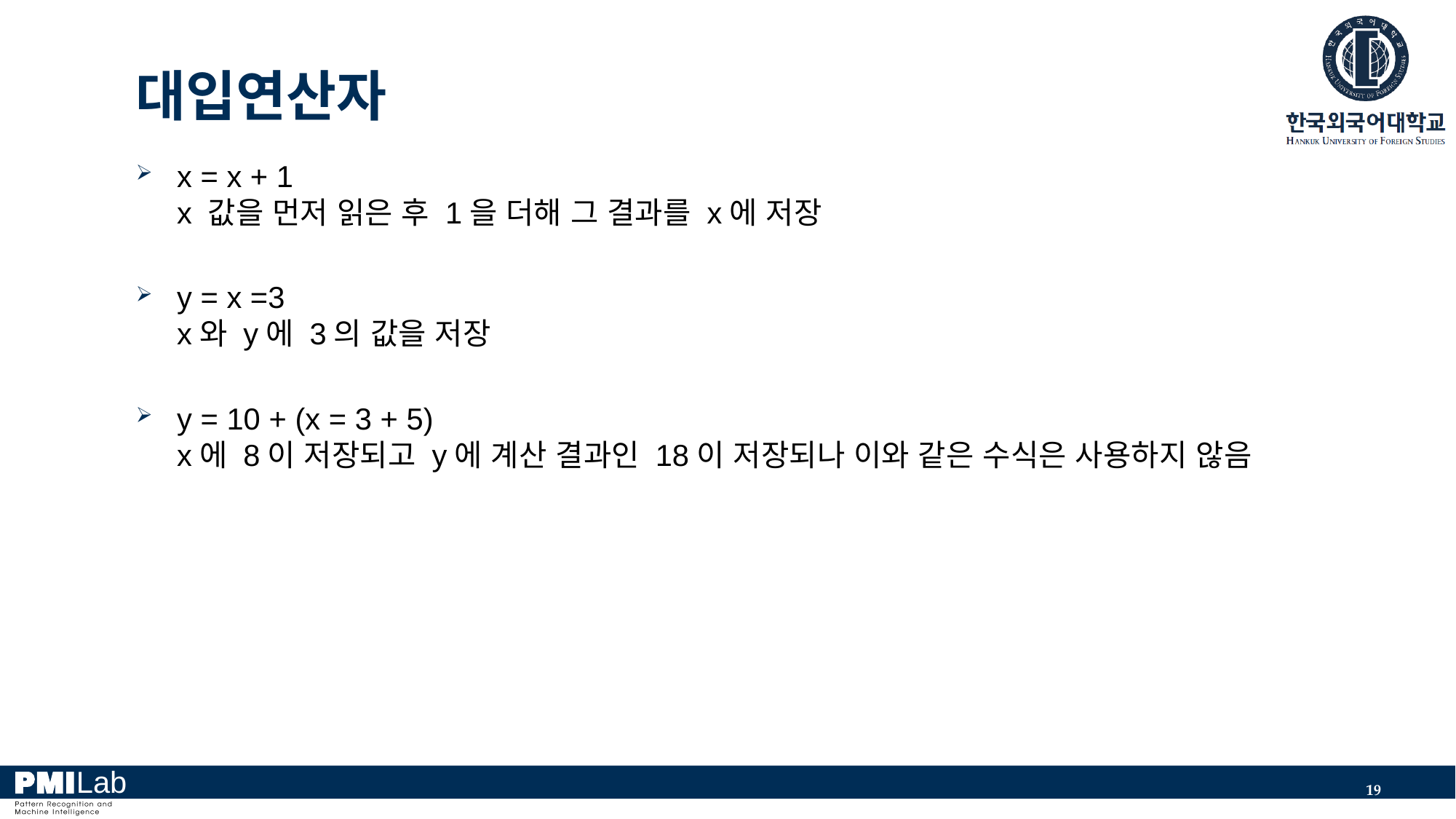

# 대입연산자
x = x + 1
x 값을 먼저 읽은 후 1을 더해 그 결과를 x에 저장

y = x =3
x와 y에 3의 값을 저장

y = 10 + (x = 3 + 5)
x에 8이 저장되고 y에 계산 결과인 18이 저장되나 이와 같은 수식은 사용하지 않음
19